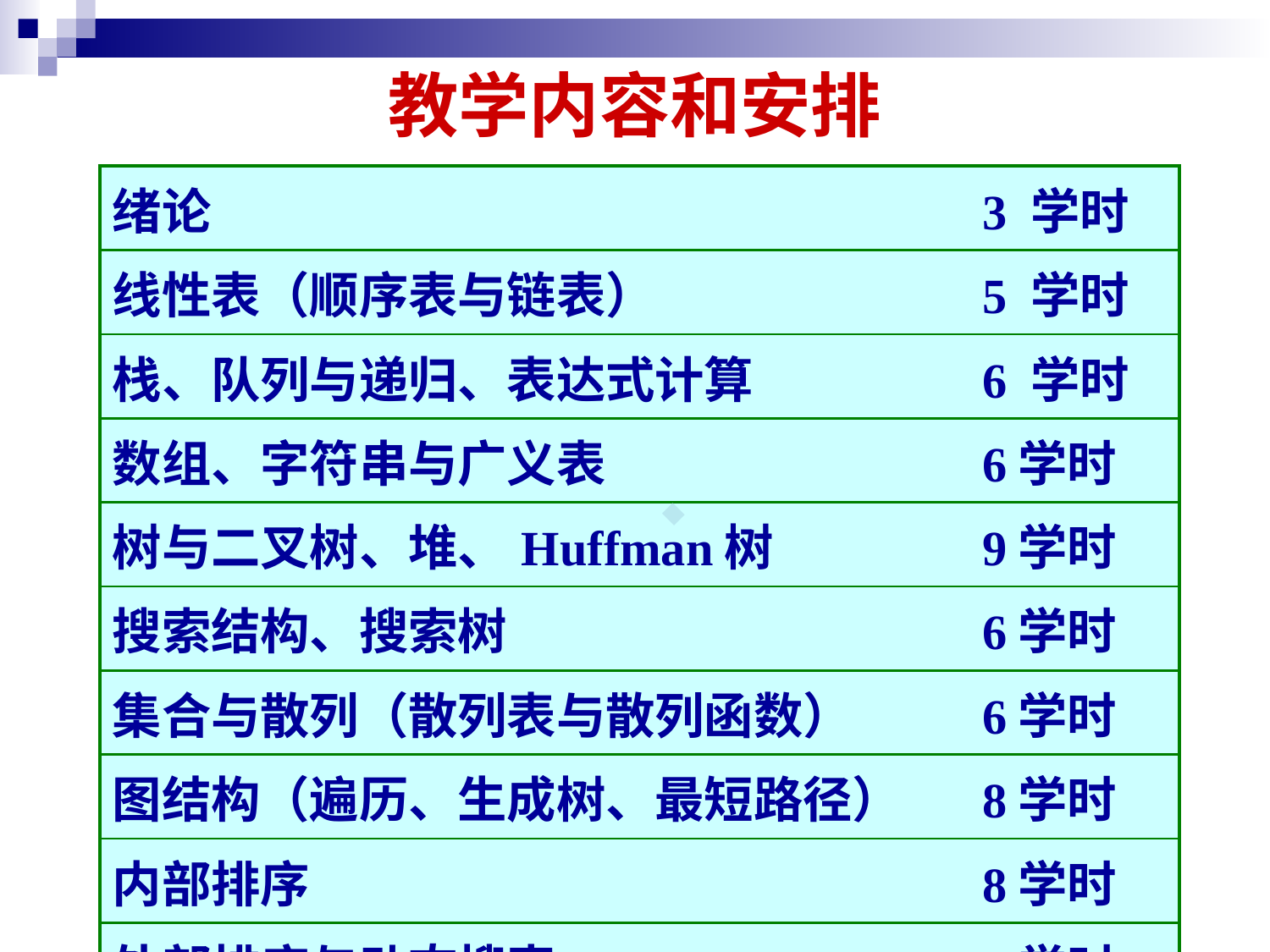

# 教学内容和安排
| 绪论 | 3 学时 |
| --- | --- |
| 线性表（顺序表与链表） | 5 学时 |
| 栈、队列与递归、表达式计算 | 6 学时 |
| 数组、字符串与广义表 | 6学时 |
| 树与二叉树、堆、Huffman树 | 9学时 |
| 搜索结构、搜索树 | 6学时 |
| 集合与散列（散列表与散列函数） | 6学时 |
| 图结构（遍历、生成树、最短路径） | 8学时 |
| 内部排序 | 8学时 |
| 外部排序与动态搜索 | 3学时 |
.